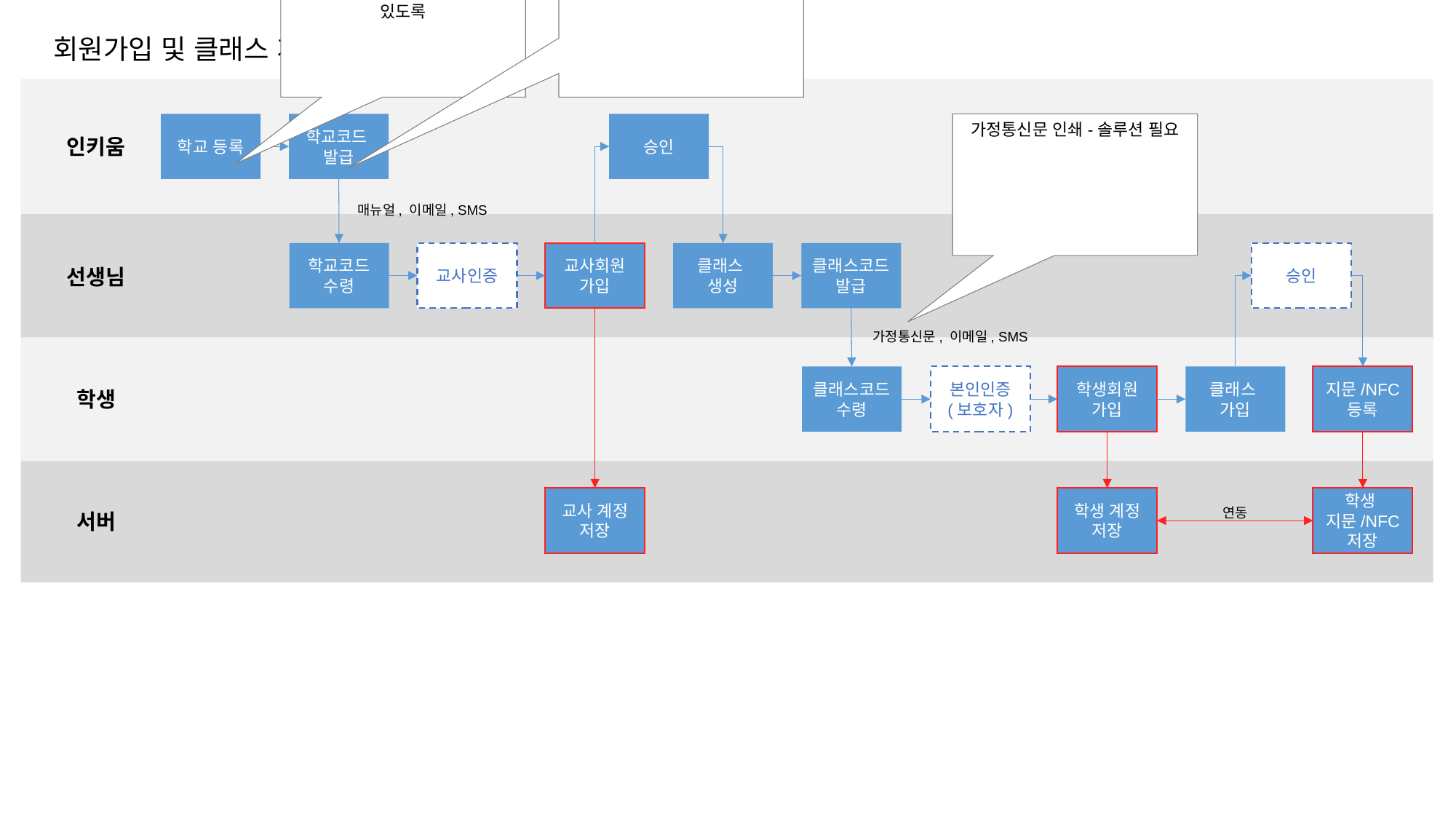

로고만 넣으면
학교별 사이트가 자동 개설될 수 있도록
학교 식별 코드
Pdf를 대표자에게 전달
회원가입 및 클래스 개설 프로세스

승인
가정통신문 인쇄-솔루션 필요
학교 등록
학교코드
발급
인키움
매뉴얼, 이메일, SMS

승인
학교코드
수령
교사인증
교사회원
가입
클래스
생성
클래스코드
발급
선생님
가정통신문, 이메일, SMS

본인인증
(보호자)
클래스코드
수령
학생회원
가입
클래스
가입
지문/NFC
등록
학생

교사 계정
저장
학생 계정
저장
학생
지문/NFC
저장
연동
서버